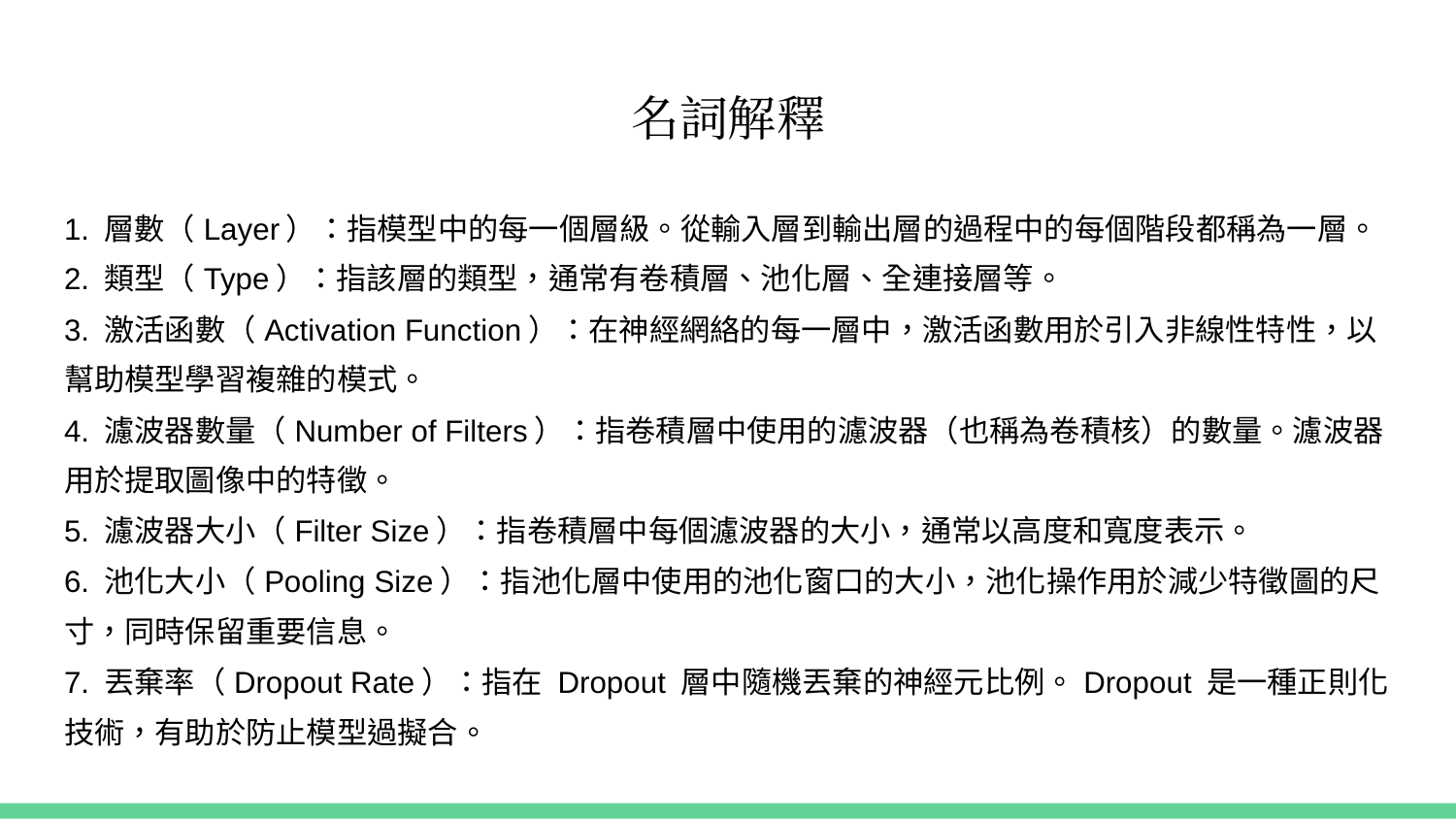

# 名詞解釋
1. 層數（Layer）：指模型中的每一個層級。從輸入層到輸出層的過程中的每個階段都稱為一層。
2. 類型（Type）：指該層的類型，通常有卷積層、池化層、全連接層等。
3. 激活函數（Activation Function）：在神經網絡的每一層中，激活函數用於引入非線性特性，以幫助模型學習複雜的模式。
4. 濾波器數量（Number of Filters）：指卷積層中使用的濾波器（也稱為卷積核）的數量。濾波器用於提取圖像中的特徵。
5. 濾波器大小（Filter Size）：指卷積層中每個濾波器的大小，通常以高度和寬度表示。
6. 池化大小（Pooling Size）：指池化層中使用的池化窗口的大小，池化操作用於減少特徵圖的尺寸，同時保留重要信息。
7. 丟棄率（Dropout Rate）：指在 Dropout 層中隨機丟棄的神經元比例。Dropout 是一種正則化技術，有助於防止模型過擬合。